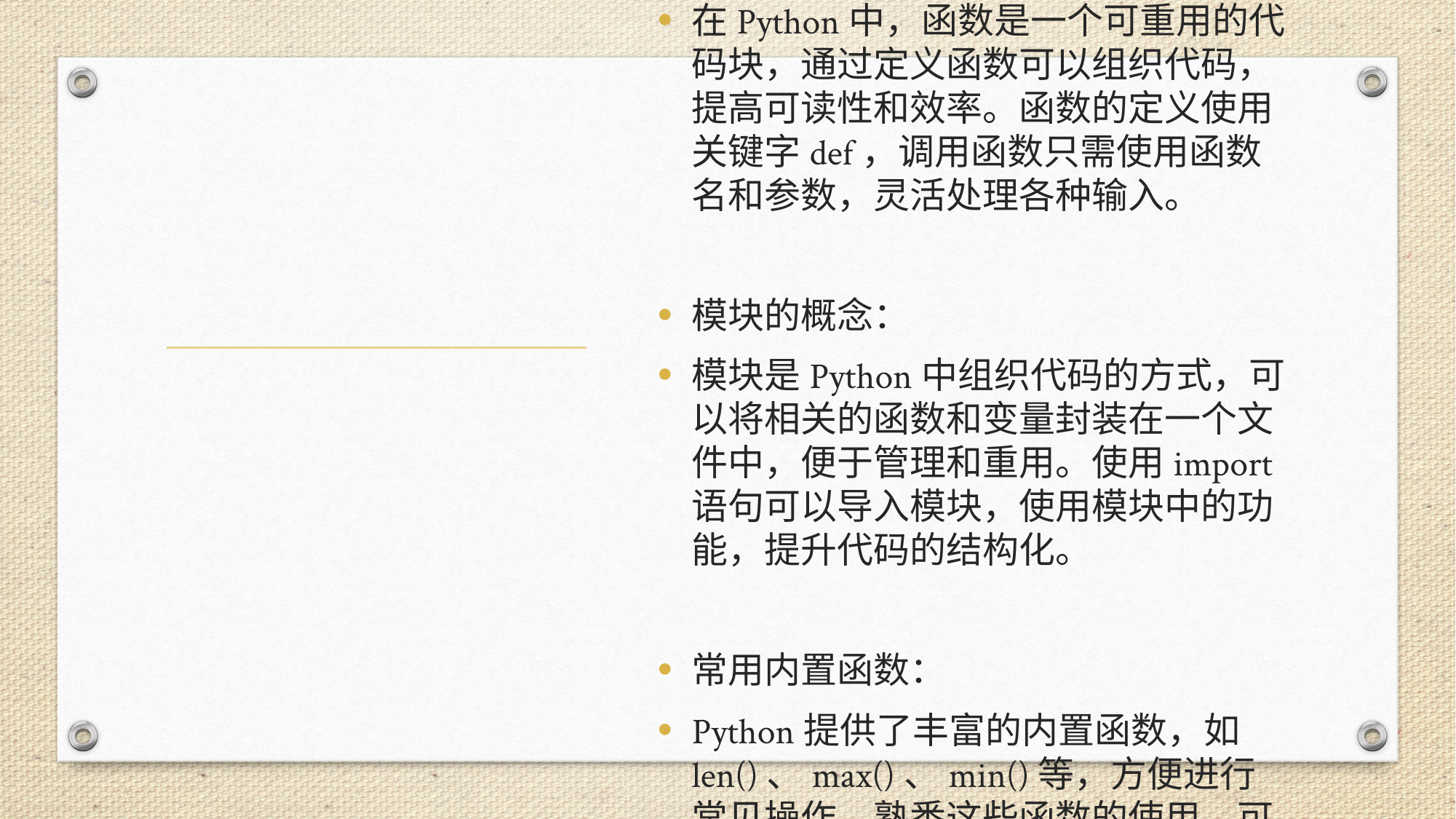

函数的定义与调用：
在Python中，函数是一个可重用的代码块，通过定义函数可以组织代码，提高可读性和效率。函数的定义使用关键字def，调用函数只需使用函数名和参数，灵活处理各种输入。

模块的概念：
模块是Python中组织代码的方式，可以将相关的函数和变量封装在一个文件中，便于管理和重用。使用import语句可以导入模块，使用模块中的功能，提升代码的结构化。

常用内置函数：
Python提供了丰富的内置函数，如len()、max()、min()等，方便进行常见操作。熟悉这些函数的使用，可以大大简化代码编写，提高开发效率。
#